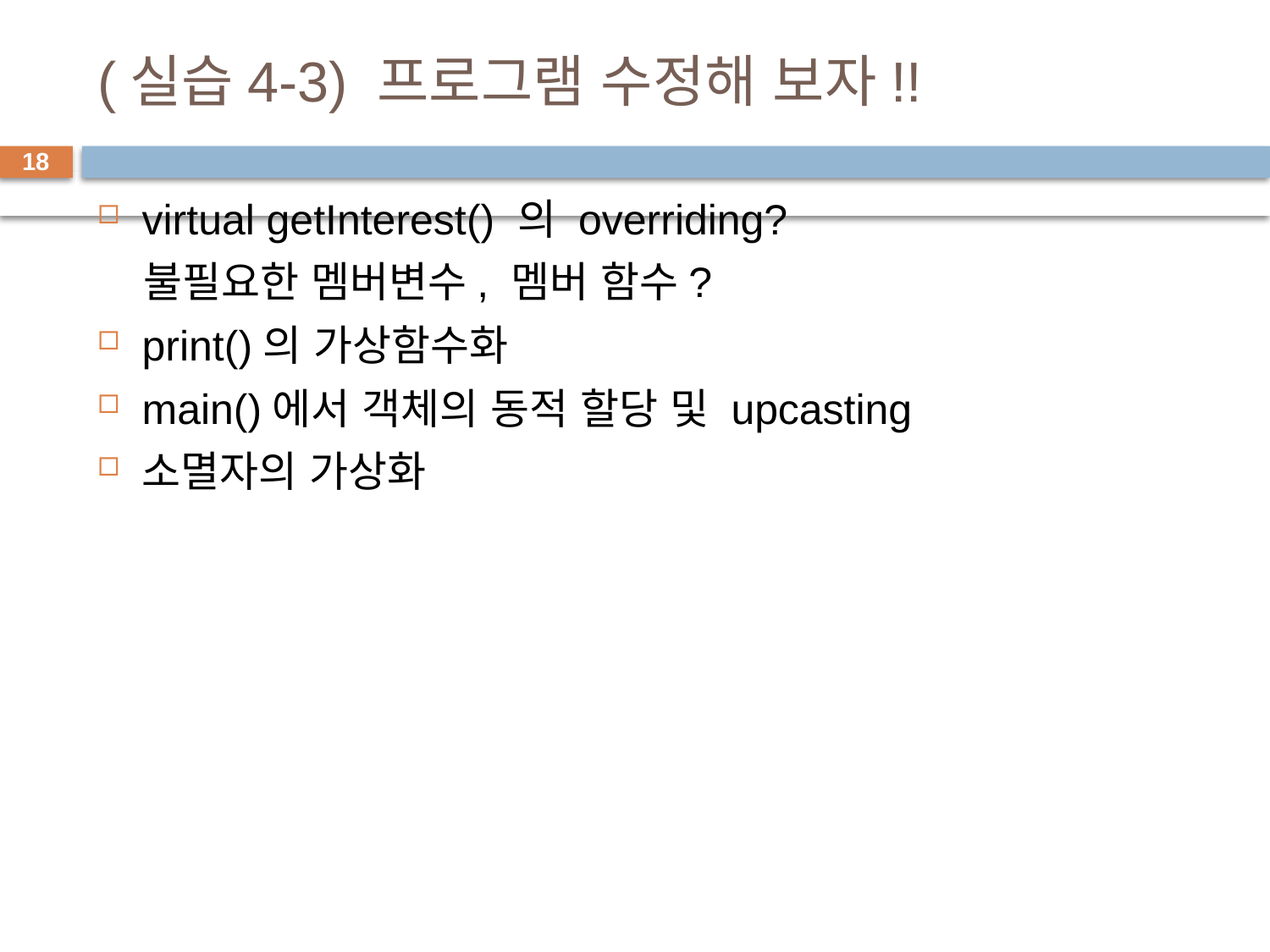

# (실습4-3) 프로그램 수정해 보자!!
18
virtual getInterest() 의 overriding?
   불필요한 멤버변수, 멤버 함수?
print()의 가상함수화
main()에서 객체의 동적 할당 및 upcasting
소멸자의 가상화